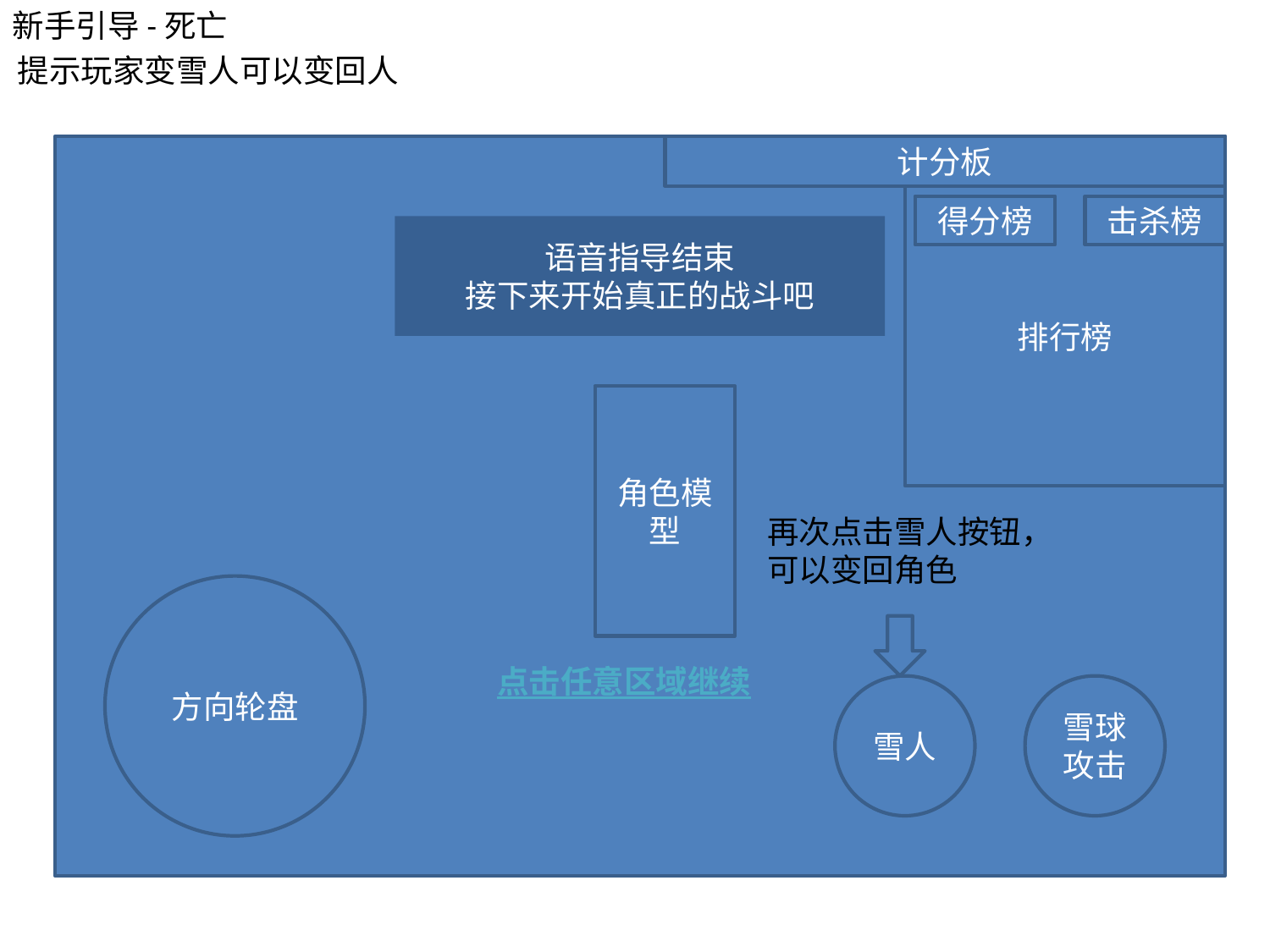

新手引导-死亡
提示玩家变雪人可以变回人

计分板
排行榜
得分榜
击杀榜
语音指导结束
接下来开始真正的战斗吧
角色模型
再次点击雪人按钮，可以变回角色
方向轮盘

点击任意区域继续
雪人
雪球攻击